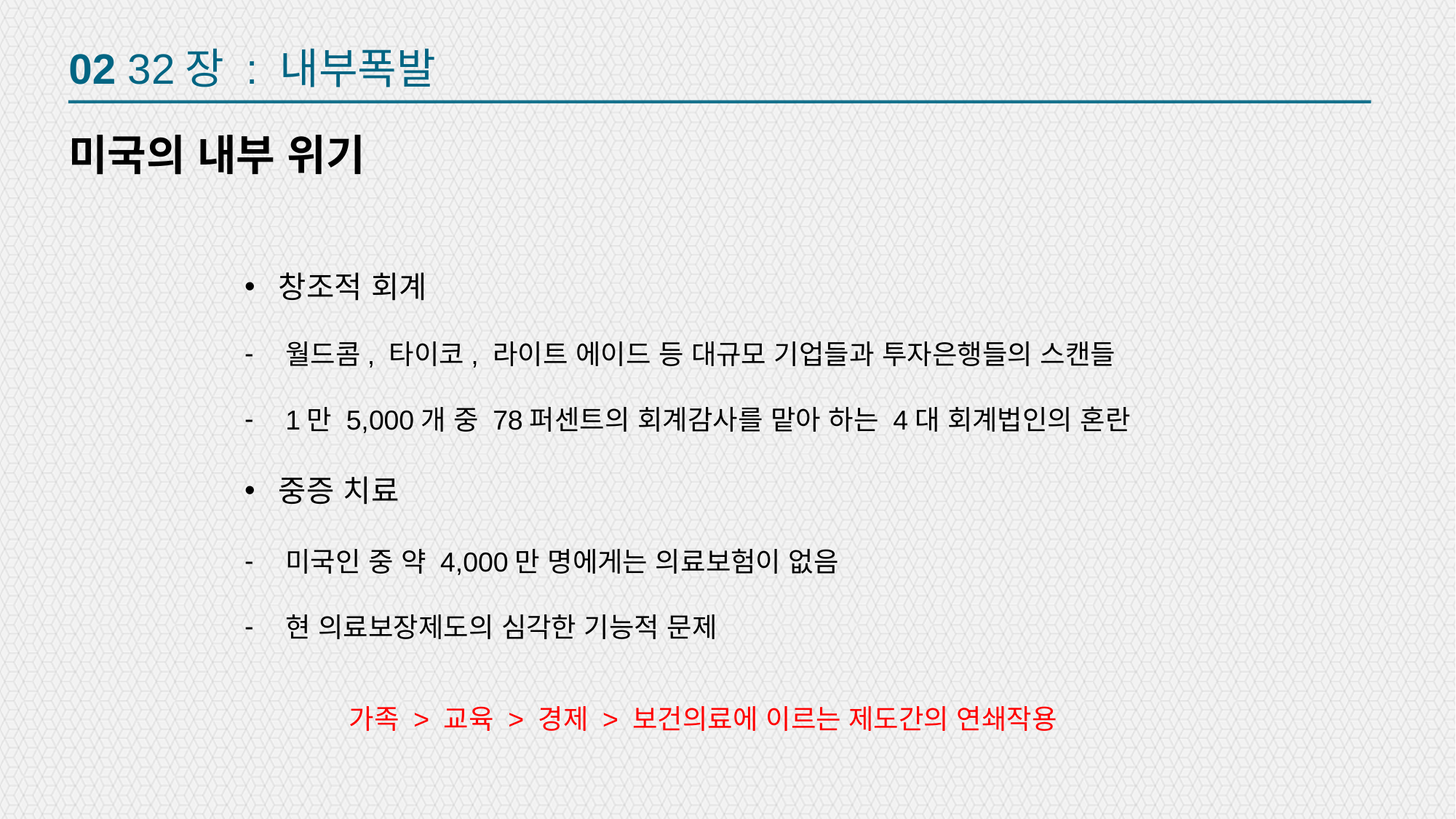

02 32장 : 내부폭발

미국의 내부 위기
창조적 회계

월드콤, 타이코, 라이트 에이드 등 대규모 기업들과 투자은행들의 스캔들

1만 5,000개 중 78퍼센트의 회계감사를 맡아 하는 4대 회계법인의 혼란

중증 치료

미국인 중 약 4,000만 명에게는 의료보험이 없음

현 의료보장제도의 심각한 기능적 문제

가족 > 교육 > 경제 > 보건의료에 이르는 제도간의 연쇄작용